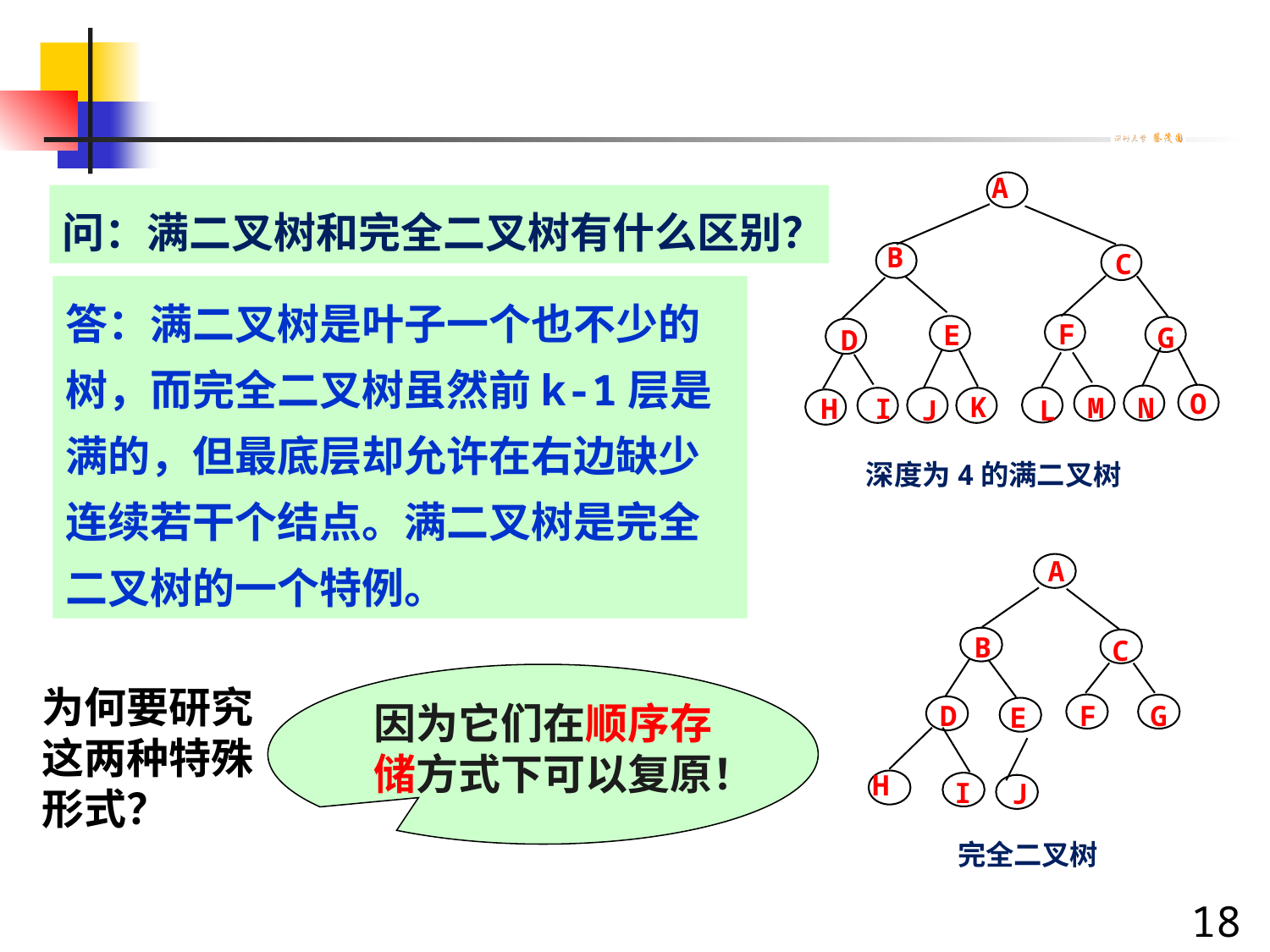

A

B
C

F
E
G

D

O
K
N
M
H

I

L
J

深度为4的满二叉树
问：满二叉树和完全二叉树有什么区别？
答：满二叉树是叶子一个也不少的树，而完全二叉树虽然前k-1层是满的，但最底层却允许在右边缺少连续若干个结点。满二叉树是完全二叉树的一个特例。
A

B
C

D
F
G
E

H
I
J

完全二叉树
因为它们在顺序存储方式下可以复原！
为何要研究这两种特殊形式？
18